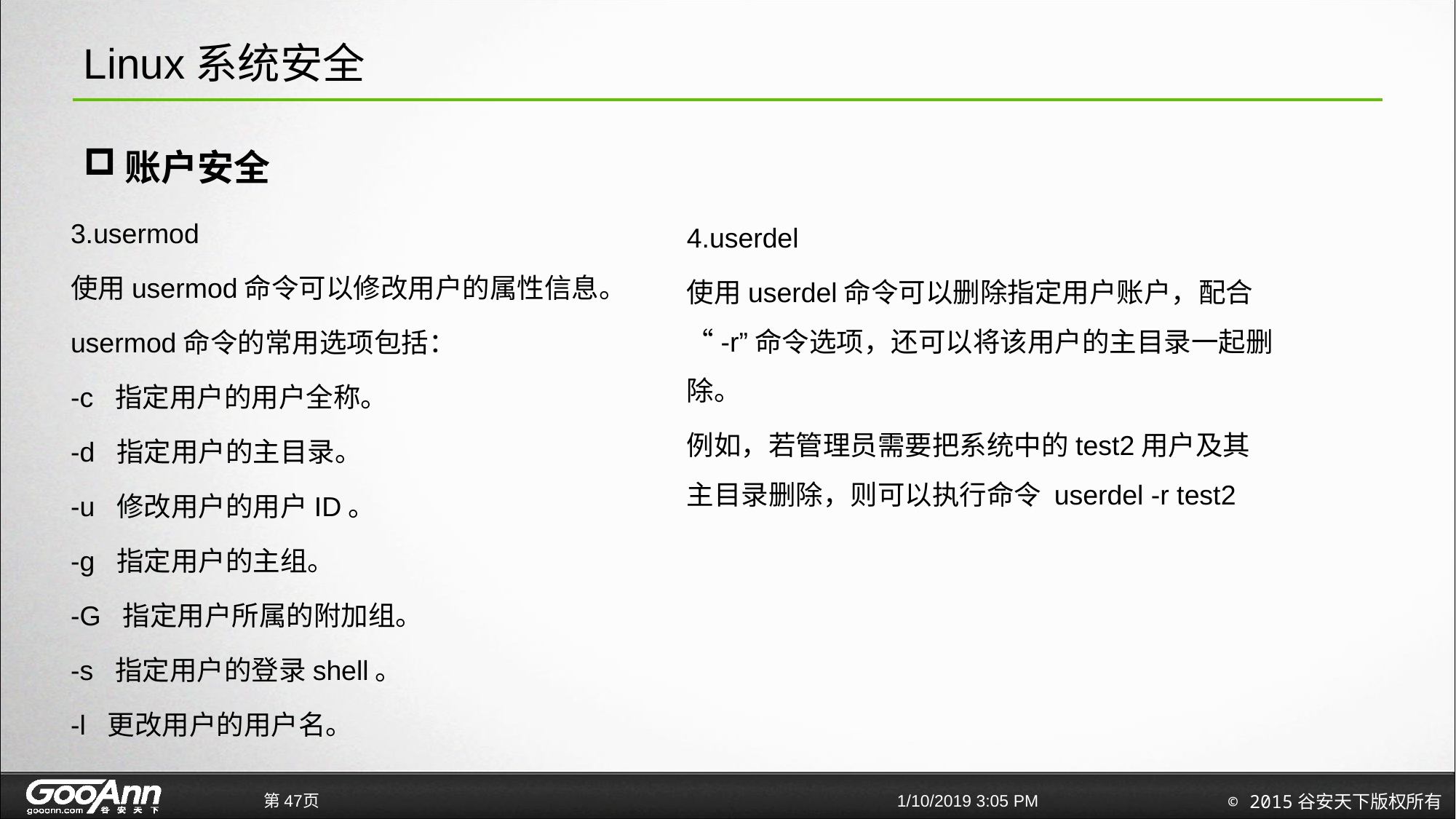

# Linux系统安全
账户安全
3.usermod
使用usermod命令可以修改用户的属性信息。
usermod命令的常用选项包括：
-c  指定用户的用户全称。
-d  指定用户的主目录。
-u  修改用户的用户ID。
-g  指定用户的主组。
-G  指定用户所属的附加组。
-s  指定用户的登录shell。
-l  更改用户的用户名。

4.userdel
使用userdel命令可以删除指定用户账户，配合“-r”命令选项，还可以将该用户的主目录一起删除。
例如，若管理员需要把系统中的test2用户及其主目录删除，则可以执行命令 userdel -r test2